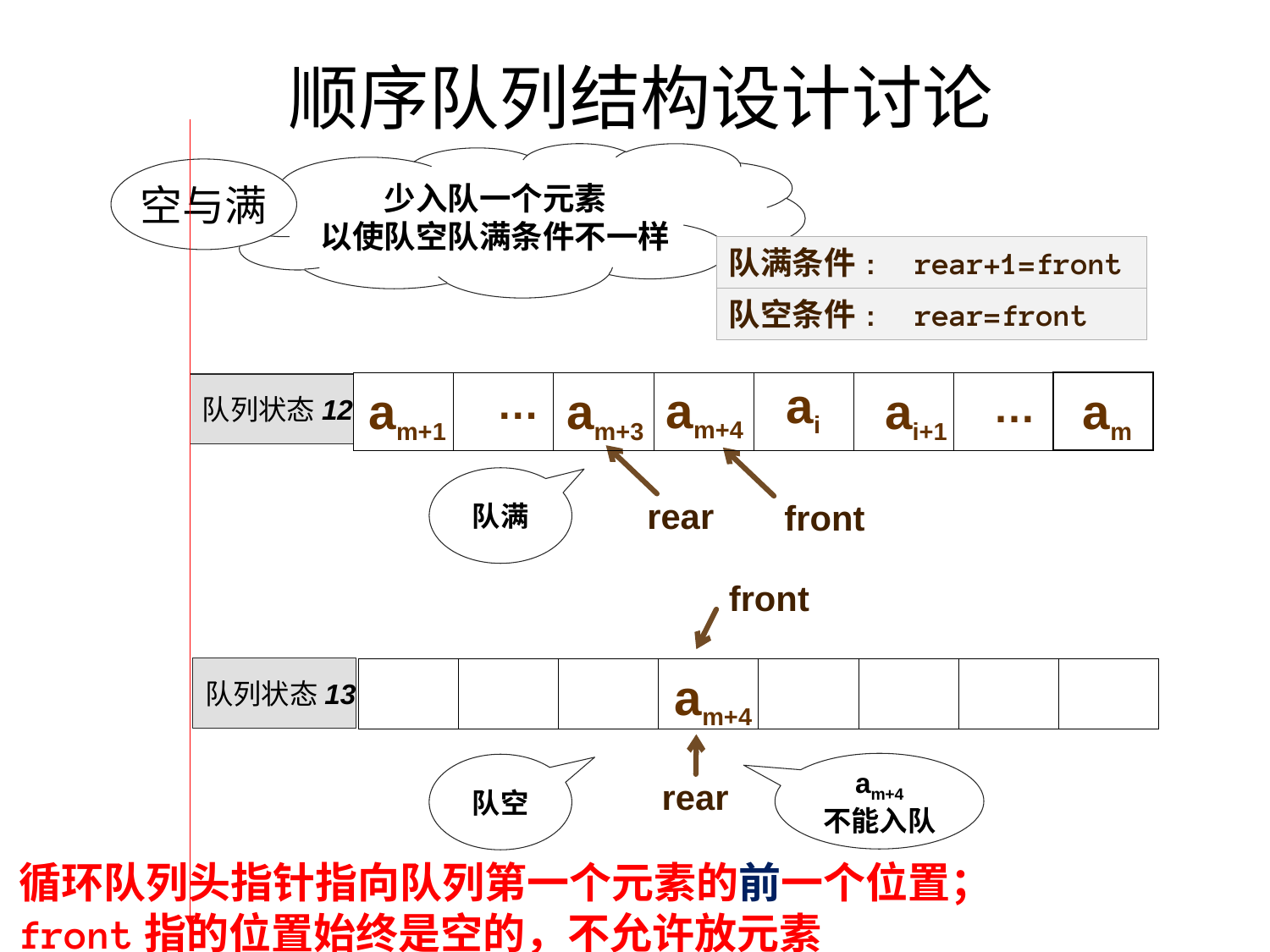

顺序队列结构设计讨论
少入队一个元素
以使队空队满条件不一样
空与满
队满条件:  rear+1=front
队空条件:  rear=front
…
|  |  |  |  | ai |  |  |  |
| --- | --- | --- | --- | --- | --- | --- | --- |
am+4
am+1
am+3
ai+1
…
am
队列状态12

队满
rear
front
front

队列状态13
|  |  |  |  |  |  |  |  |
| --- | --- | --- | --- | --- | --- | --- | --- |
am+4

am+4
不能入队
队空
rear
循环队列头指针指向队列第一个元素的前一个位置；
front指的位置始终是空的，不允许放元素